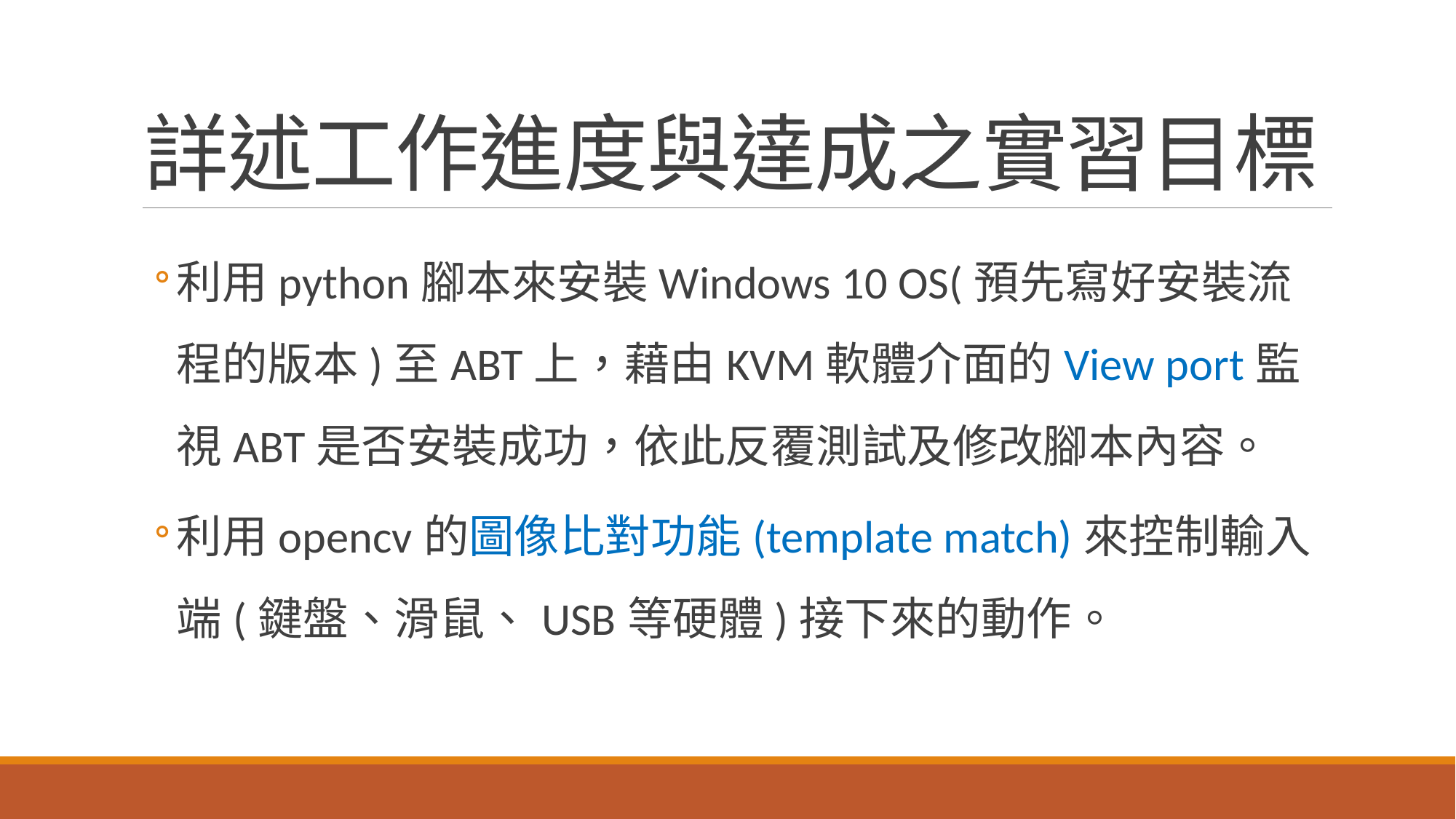

# 詳述工作進度與達成之實習目標
利用python腳本來安裝Windows 10 OS(預先寫好安裝流程的版本)至ABT上，藉由KVM軟體介面的View port監視ABT是否安裝成功，依此反覆測試及修改腳本內容。
利用opencv的圖像比對功能(template match)來控制輸入端(鍵盤、滑鼠、USB等硬體)接下來的動作。